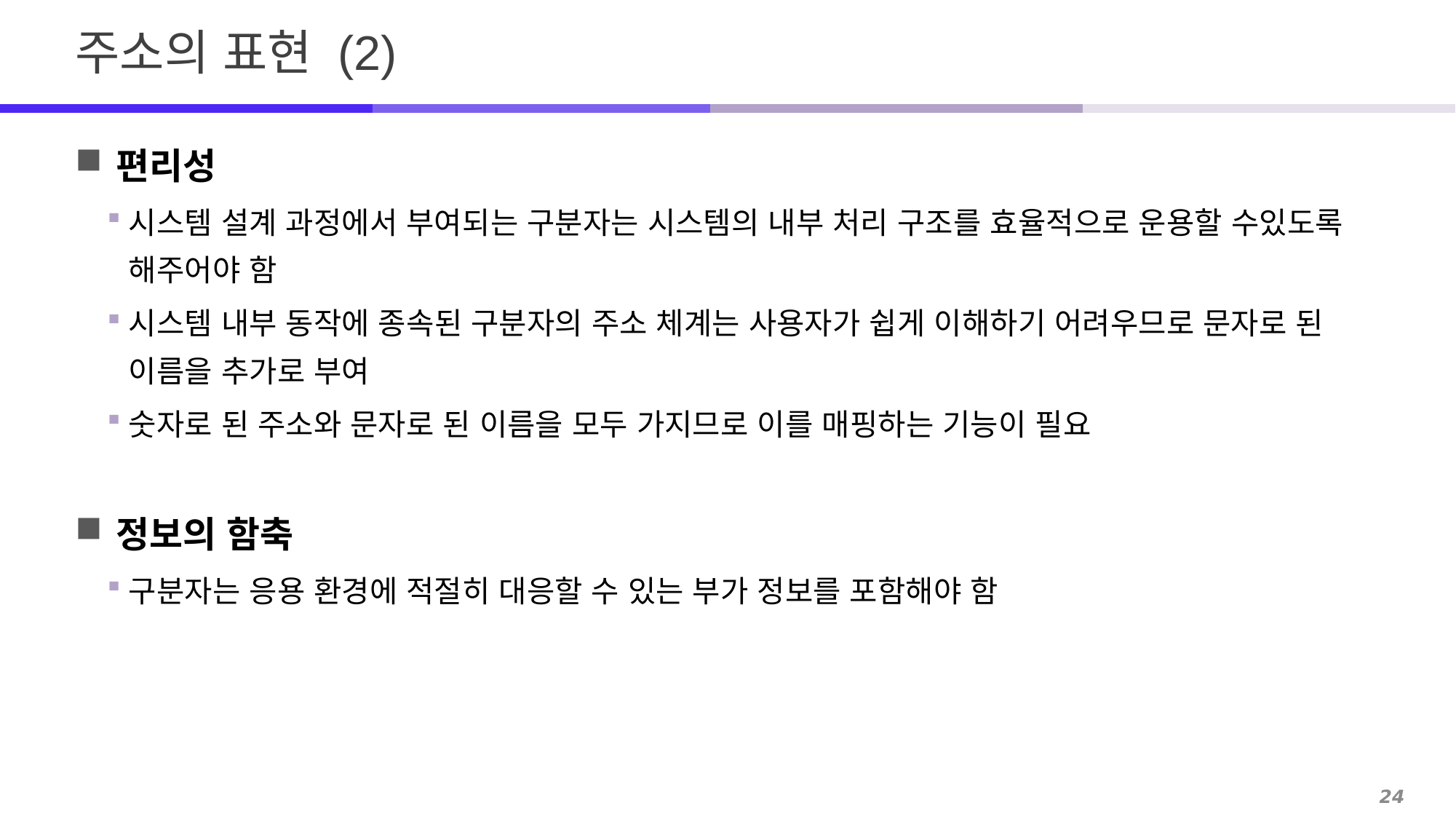

# 주소의 표현 (2)
편리성
시스템 설계 과정에서 부여되는 구분자는 시스템의 내부 처리 구조를 효율적으로 운용할 수있도록 해주어야 함
시스템 내부 동작에 종속된 구분자의 주소 체계는 사용자가 쉽게 이해하기 어려우므로 문자로 된 이름을 추가로 부여
숫자로 된 주소와 문자로 된 이름을 모두 가지므로 이를 매핑하는 기능이 필요

정보의 함축
구분자는 응용 환경에 적절히 대응할 수 있는 부가 정보를 포함해야 함